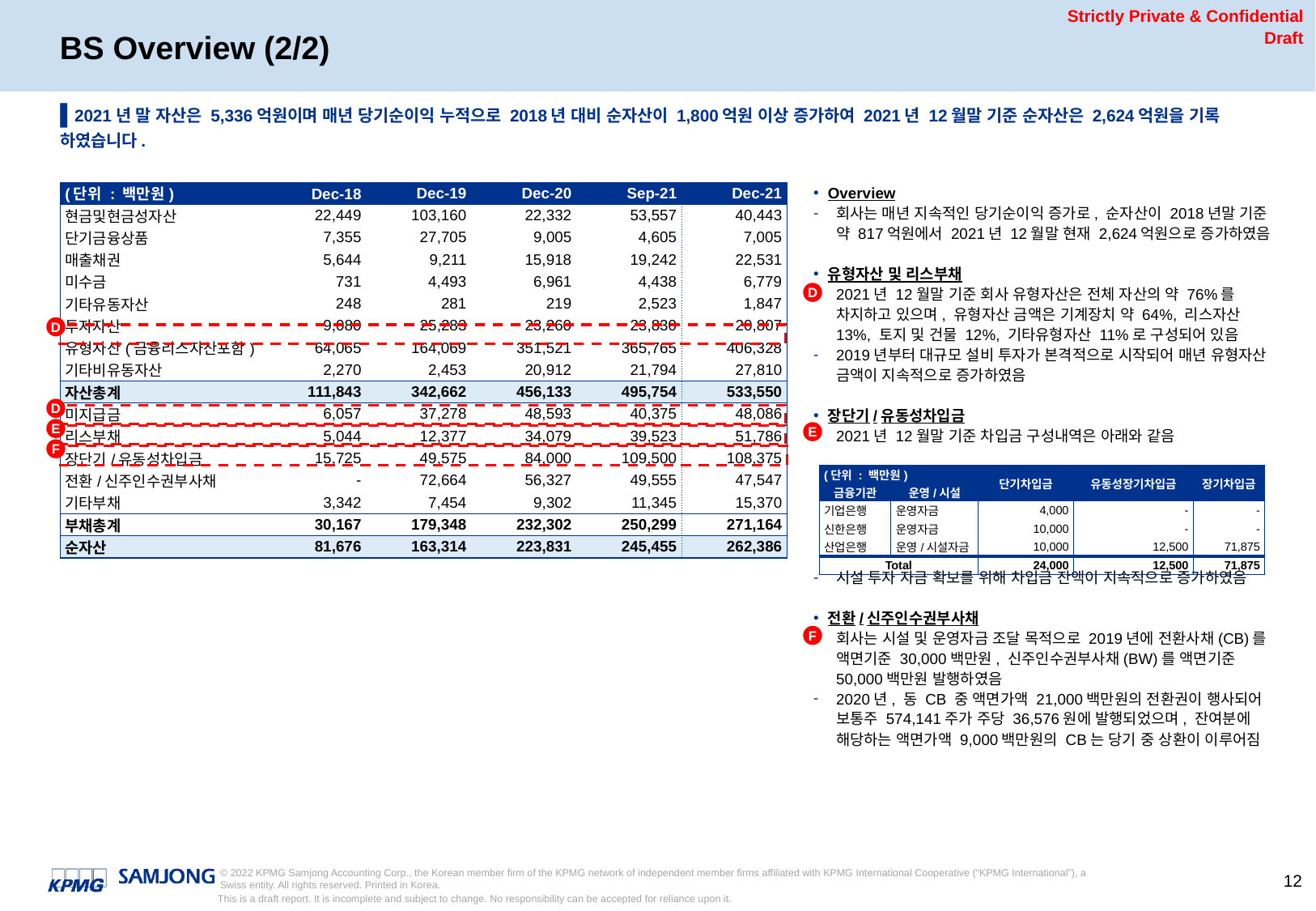

# BS Overview (2/2)
▌2021년 말 자산은 5,336억원이며 매년 당기순이익 누적으로 2018년 대비 순자산이 1,800억원 이상 증가하여 2021년 12월말 기준 순자산은 2,624억원을 기록 하였습니다.
Overview
회사는 매년 지속적인 당기순이익 증가로, 순자산이 2018년말 기준 약 817억원에서 2021년 12월말 현재 2,624억원으로 증가하였음

유형자산 및 리스부채
2021년 12월말 기준 회사 유형자산은 전체 자산의 약 76%를 차지하고 있으며, 유형자산 금액은 기계장치 약 64%, 리스자산 13%, 토지 및 건물 12%, 기타유형자산 11%로 구성되어 있음
2019년부터 대규모 설비 투자가 본격적으로 시작되어 매년 유형자산 금액이 지속적으로 증가하였음

장단기/유동성차입금
2021년 12월말 기준 차입금 구성내역은 아래와 같음

시설 투자 자금 확보를 위해 차입금 잔액이 지속적으로 증가하였음

전환/신주인수권부사채
회사는 시설 및 운영자금 조달 목적으로 2019년에 전환사채(CB)를 액면기준 30,000백만원, 신주인수권부사채(BW)를 액면기준 50,000백만원 발행하였음
2020년, 동 CB 중 액면가액 21,000백만원의 전환권이 행사되어 보통주 574,141주가 주당 36,576원에 발행되었으며, 잔여분에 해당하는 액면가액 9,000백만원의 CB는 당기 중 상환이 이루어짐

| (단위 : 백만원) | Dec-18 | Dec-19 | Dec-20 | Sep-21 | Dec-21 |
| --- | --- | --- | --- | --- | --- |
| 현금및현금성자산 | 22,449 | 103,160 | 22,332 | 53,557 | 40,443 |
| 단기금융상품 | 7,355 | 27,705 | 9,005 | 4,605 | 7,005 |
| 매출채권 | 5,644 | 9,211 | 15,918 | 19,242 | 22,531 |
| 미수금 | 731 | 4,493 | 6,961 | 4,438 | 6,779 |
| 기타유동자산 | 248 | 281 | 219 | 2,523 | 1,847 |
| 투자자산 | 9,080 | 25,283 | 23,260 | 23,830 | 20,807 |
| 유형자산(금융리스자산포함) | 64,065 | 164,069 | 351,521 | 365,765 | 406,328 |
| 기타비유동자산 | 2,270 | 2,453 | 20,912 | 21,794 | 27,810 |
| 자산총계 | 111,843 | 342,662 | 456,133 | 495,754 | 533,550 |
| 미지급금 | 6,057 | 37,278 | 48,593 | 40,375 | 48,086 |
| 리스부채 | 5,044 | 12,377 | 34,079 | 39,523 | 51,786 |
| 장단기/유동성차입금 | 15,725 | 49,575 | 84,000 | 109,500 | 108,375 |
| 전환/신주인수권부사채 | - | 72,664 | 56,327 | 49,555 | 47,547 |
| 기타부채 | 3,342 | 7,454 | 9,302 | 11,345 | 15,370 |
| 부채총계 | 30,167 | 179,348 | 232,302 | 250,299 | 271,164 |
| 순자산 | 81,676 | 163,314 | 223,831 | 245,455 | 262,386 |
D
D

D

E
E

F

| (단위 : 백만원) |  | 단기차입금 | 유동성장기차입금 | 장기차입금 |
| --- | --- | --- | --- | --- |
| 금융기관 | 운영/시설 | 단기차입금 | 유동성장기차입금 | 장기차입금 |
| 기업은행 | 운영자금 | 4,000 | - | - |
| 신한은행 | 운영자금 | 10,000 | - | - |
| 산업은행 | 운영/시설자금 | 10,000 | 12,500 | 71,875 |
| Total |  | 24,000 | 12,500 | 71,875 |
F